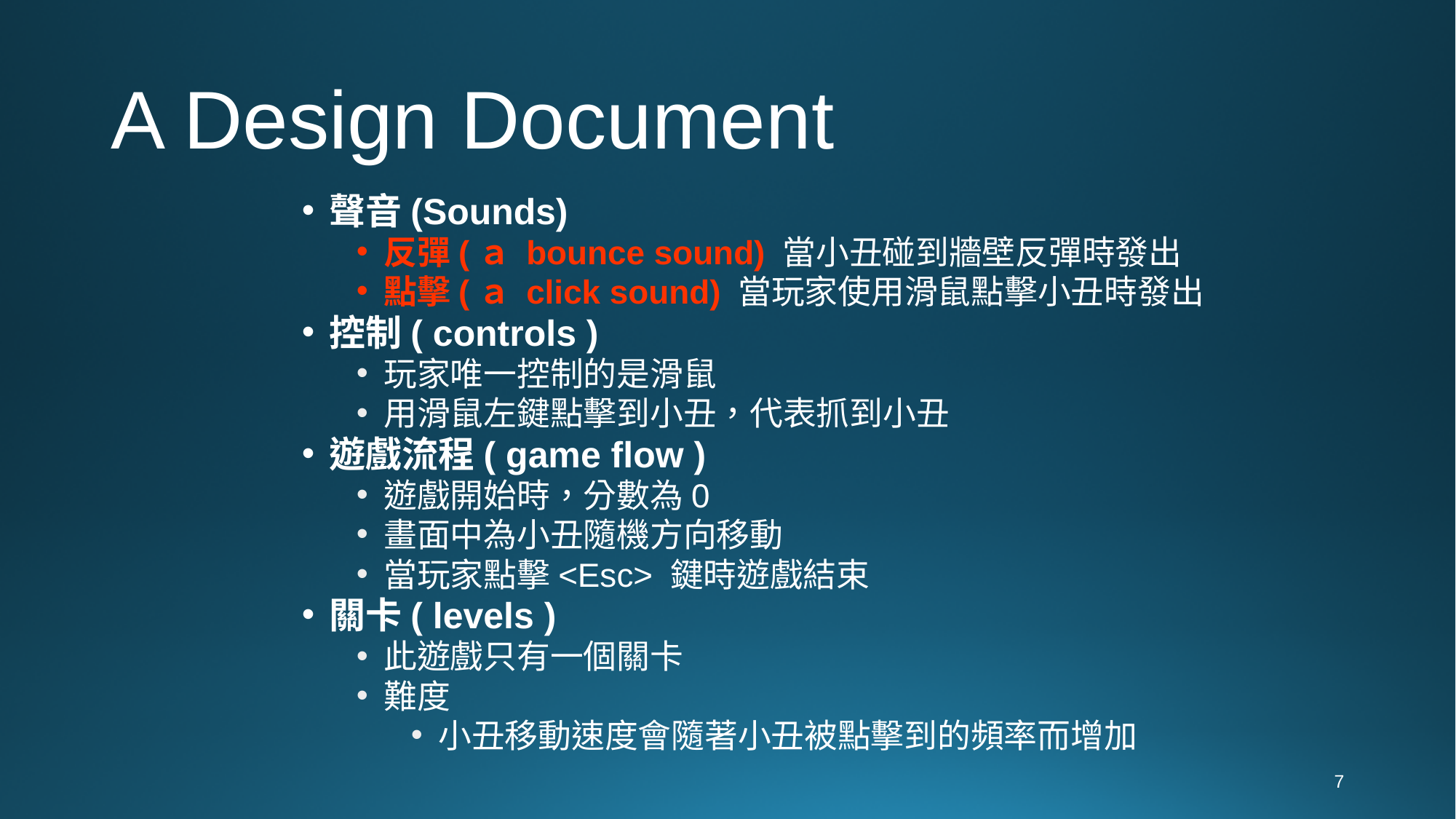

# A Design Document
聲音(Sounds)
反彈(ａ bounce sound) 當小丑碰到牆壁反彈時發出
點擊(ａ click sound) 當玩家使用滑鼠點擊小丑時發出
控制( controls )
玩家唯一控制的是滑鼠
用滑鼠左鍵點擊到小丑，代表抓到小丑
遊戲流程( game flow )
遊戲開始時，分數為0
畫面中為小丑隨機方向移動
當玩家點擊<Esc> 鍵時遊戲結束
關卡( levels )
此遊戲只有一個關卡
難度
小丑移動速度會隨著小丑被點擊到的頻率而增加
7